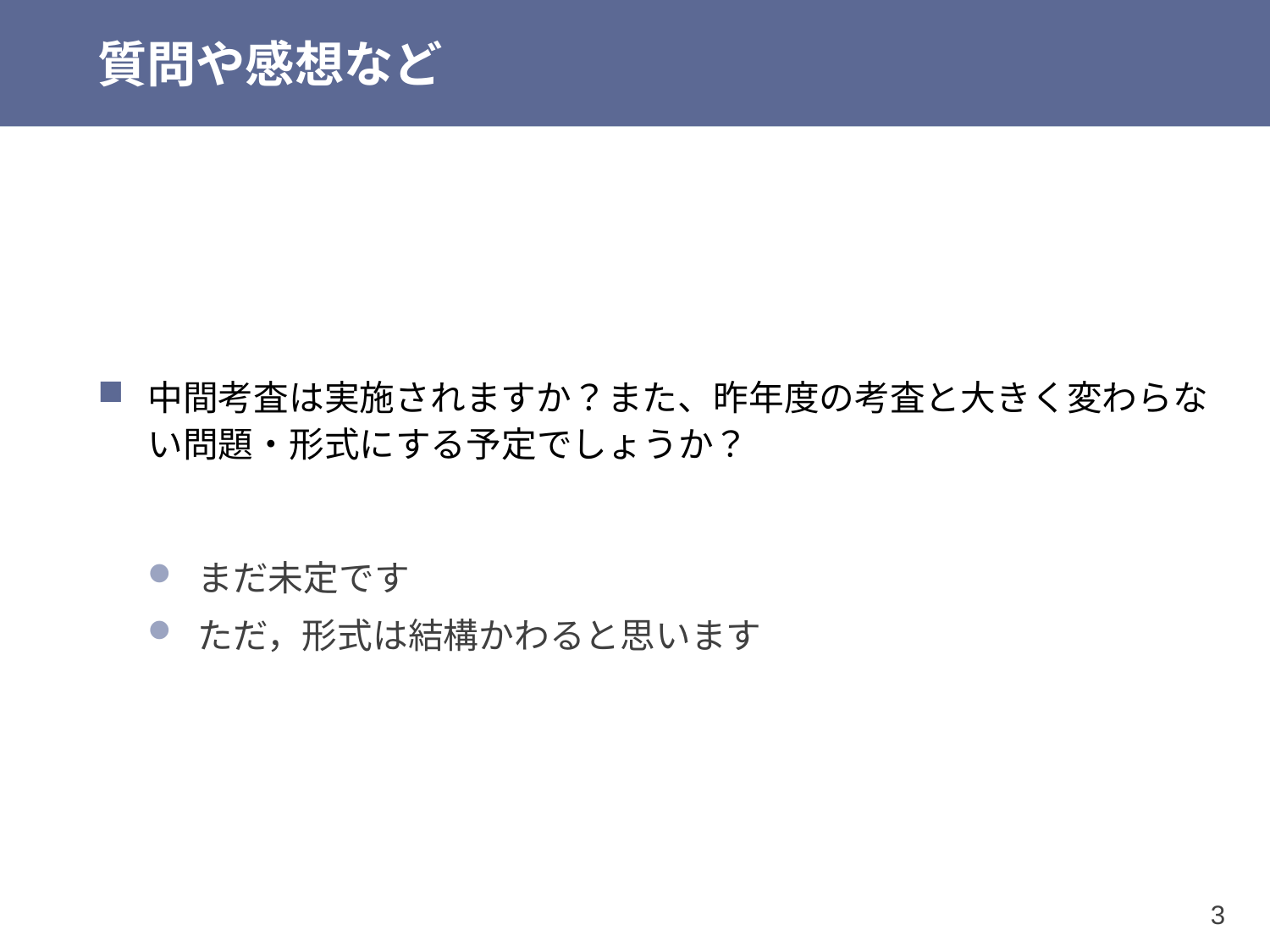

# 質問や感想など
中間考査は実施されますか？また、昨年度の考査と大きく変わらない問題・形式にする予定でしょうか？

まだ未定です
ただ，形式は結構かわると思います